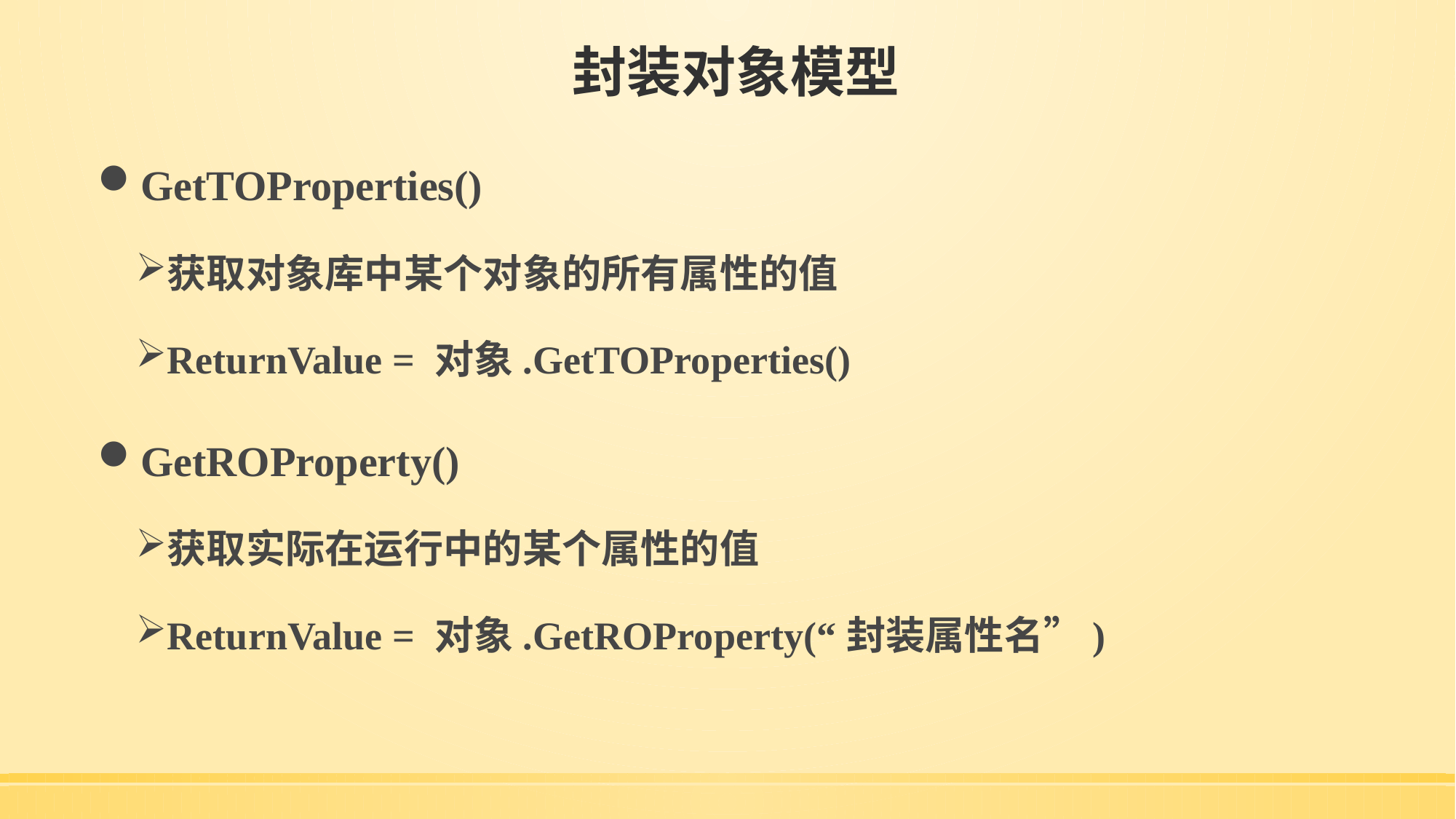

# 封装对象模型
GetTOProperties()
获取对象库中某个对象的所有属性的值
ReturnValue = 对象.GetTOProperties()
GetROProperty()
获取实际在运行中的某个属性的值
ReturnValue = 对象.GetROProperty(“封装属性名”)